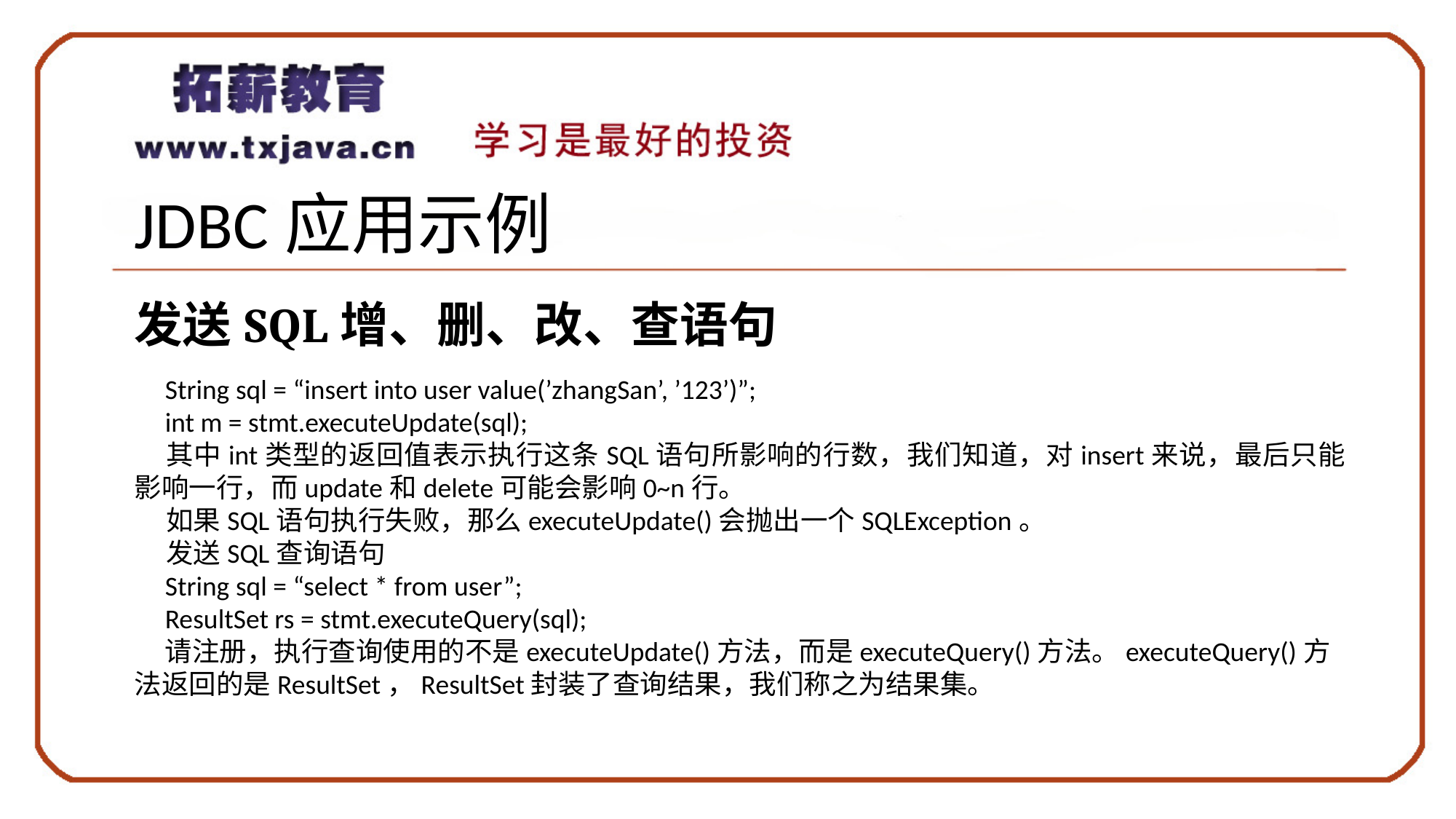

# JDBC应用示例
发送SQL增、删、改、查语句
String sql = “insert into user value(’zhangSan’, ’123’)”;
int m = stmt.executeUpdate(sql);
其中int类型的返回值表示执行这条SQL语句所影响的行数，我们知道，对insert来说，最后只能影响一行，而update和delete可能会影响0~n行。
如果SQL语句执行失败，那么executeUpdate()会抛出一个SQLException。
发送SQL查询语句
String sql = “select * from user”;
ResultSet rs = stmt.executeQuery(sql);
请注册，执行查询使用的不是executeUpdate()方法，而是executeQuery()方法。executeQuery()方法返回的是ResultSet，ResultSet封装了查询结果，我们称之为结果集。